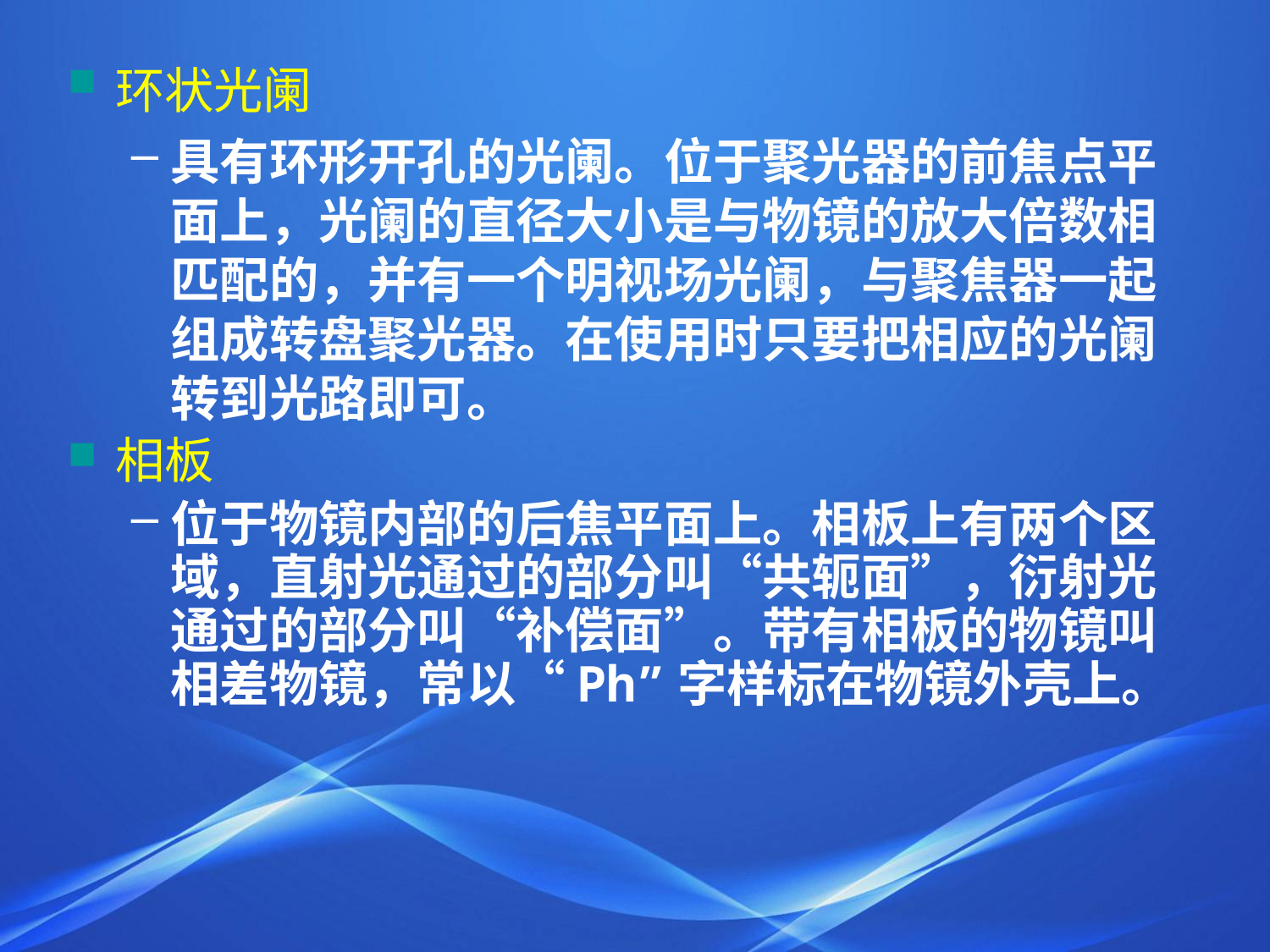

环状光阑
具有环形开孔的光阑。位于聚光器的前焦点平面上，光阑的直径大小是与物镜的放大倍数相匹配的，并有一个明视场光阑，与聚焦器一起组成转盘聚光器。在使用时只要把相应的光阑转到光路即可。
相板
位于物镜内部的后焦平面上。相板上有两个区域，直射光通过的部分叫“共轭面”，衍射光通过的部分叫“补偿面”。带有相板的物镜叫相差物镜，常以“Ph”字样标在物镜外壳上。